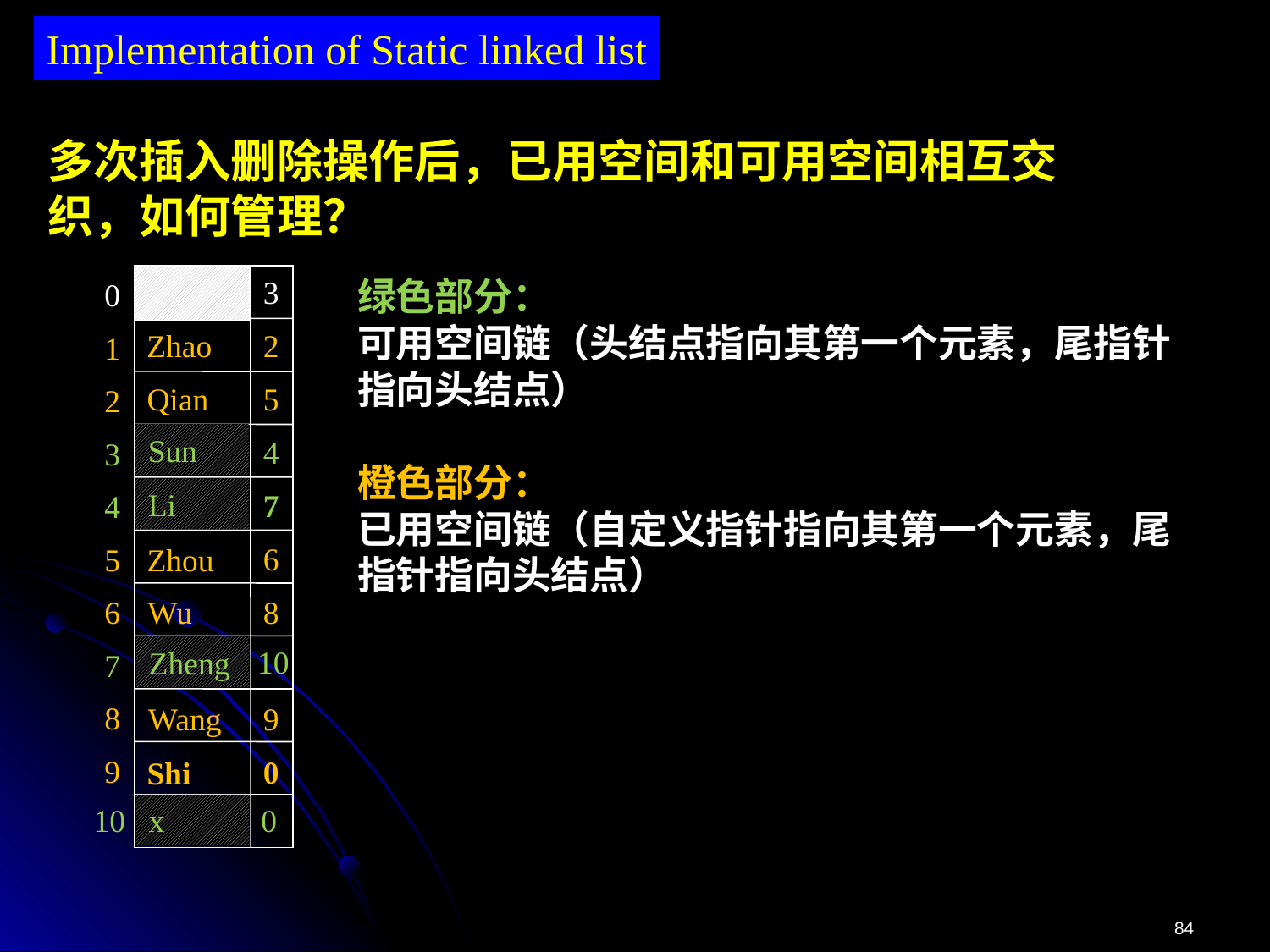

Implementation of Static linked list
多次插入删除操作后，已用空间和可用空间相互交织，如何管理？

绿色部分：
可用空间链（头结点指向其第一个元素，尾指针指向头结点）

橙色部分：
已用空间链（自定义指针指向其第一个元素，尾指针指向头结点）

3
0
1
2
3
4
5
6
7
8
9
10
2
Zhao
5
Qian
Sun
4
Sun
Li
7
Li
6
Zhou
8
Wu
10
Zheng
9
Wang
0
Shi
0
x

84